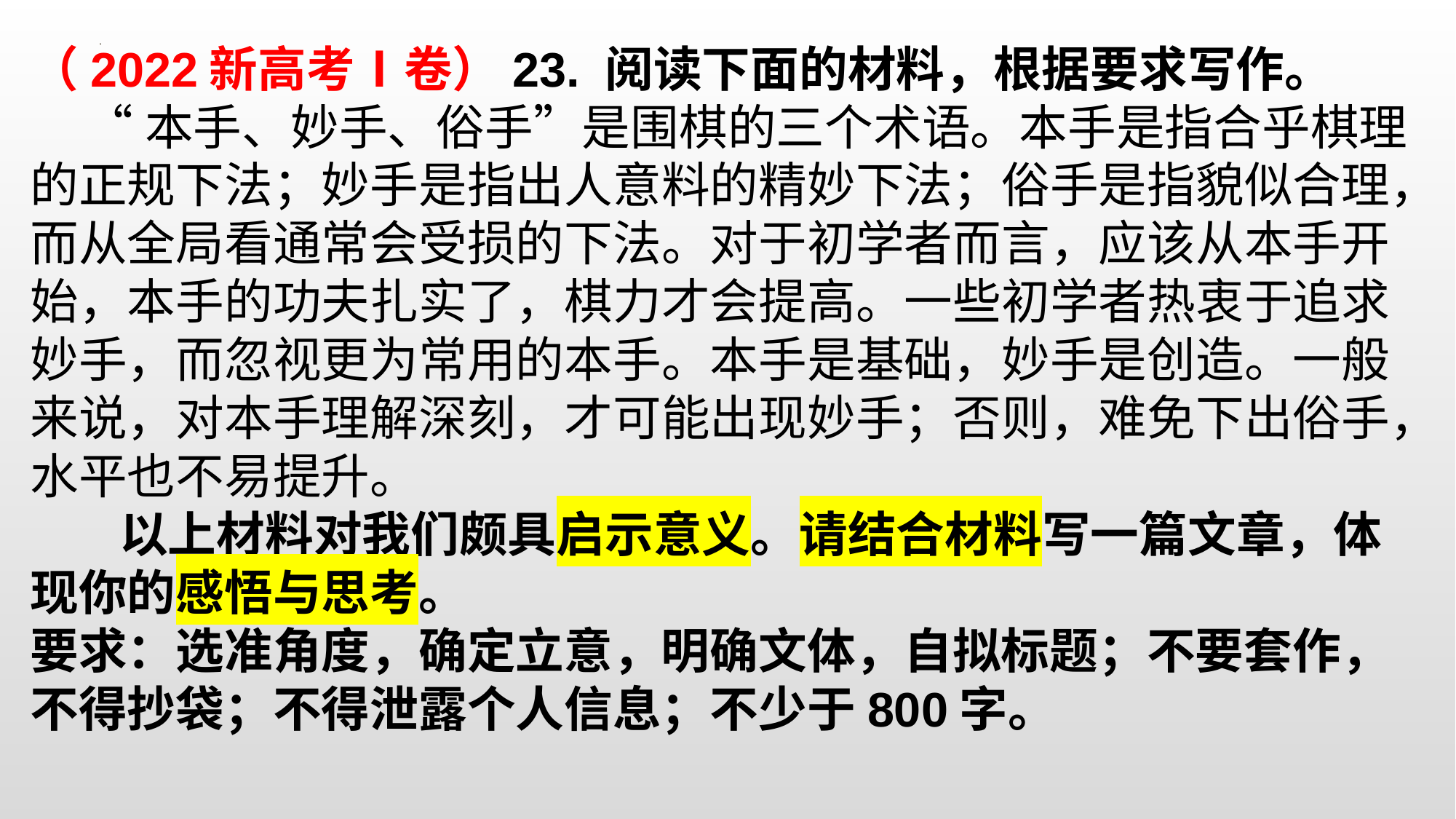

（2022新高考Ⅰ卷）23. 阅读下面的材料，根据要求写作。
     “本手、妙手、俗手”是围棋的三个术语。本手是指合乎棋理的正规下法；妙手是指出人意料的精妙下法；俗手是指貌似合理，而从全局看通常会受损的下法。对于初学者而言，应该从本手开始，本手的功夫扎实了，棋力才会提高。一些初学者热衷于追求妙手，而忽视更为常用的本手。本手是基础，妙手是创造。一般来说，对本手理解深刻，才可能出现妙手；否则，难免下出俗手，水平也不易提升。
       以上材料对我们颇具启示意义。请结合材料写一篇文章，体现你的感悟与思考。要求：选准角度，确定立意，明确文体，自拟标题；不要套作，不得抄袋；不得泄露个人信息；不少于800字。